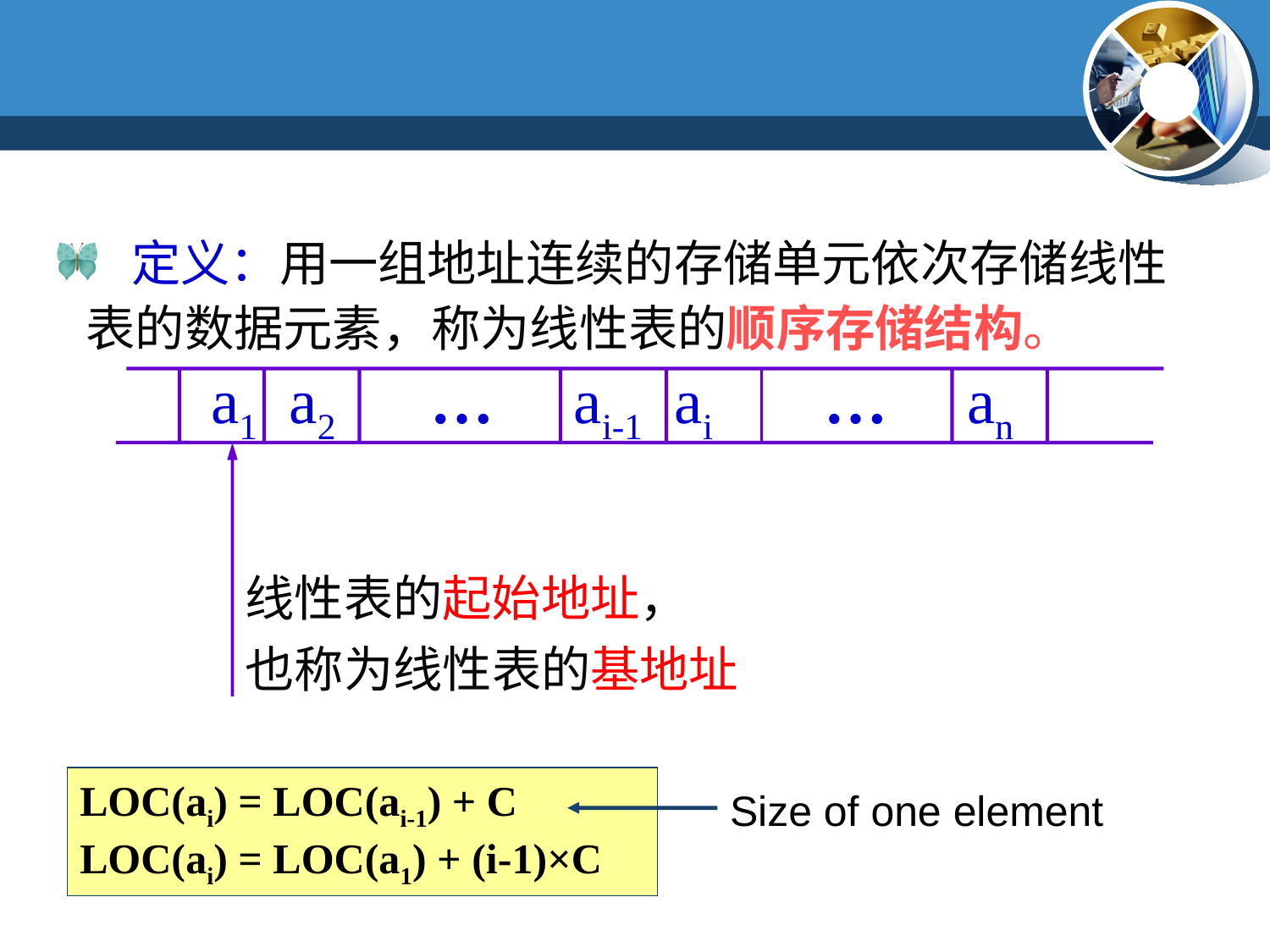

定义：用一组地址连续的存储单元依次存储线性表的数据元素，称为线性表的顺序存储结构。
 a1  a2      …     ai-1  ai       …     an

线性表的起始地址，
也称为线性表的基地址

LOC(ai) = LOC(ai-1) + C
LOC(ai) = LOC(a1) + (i-1)×C
Size of one element